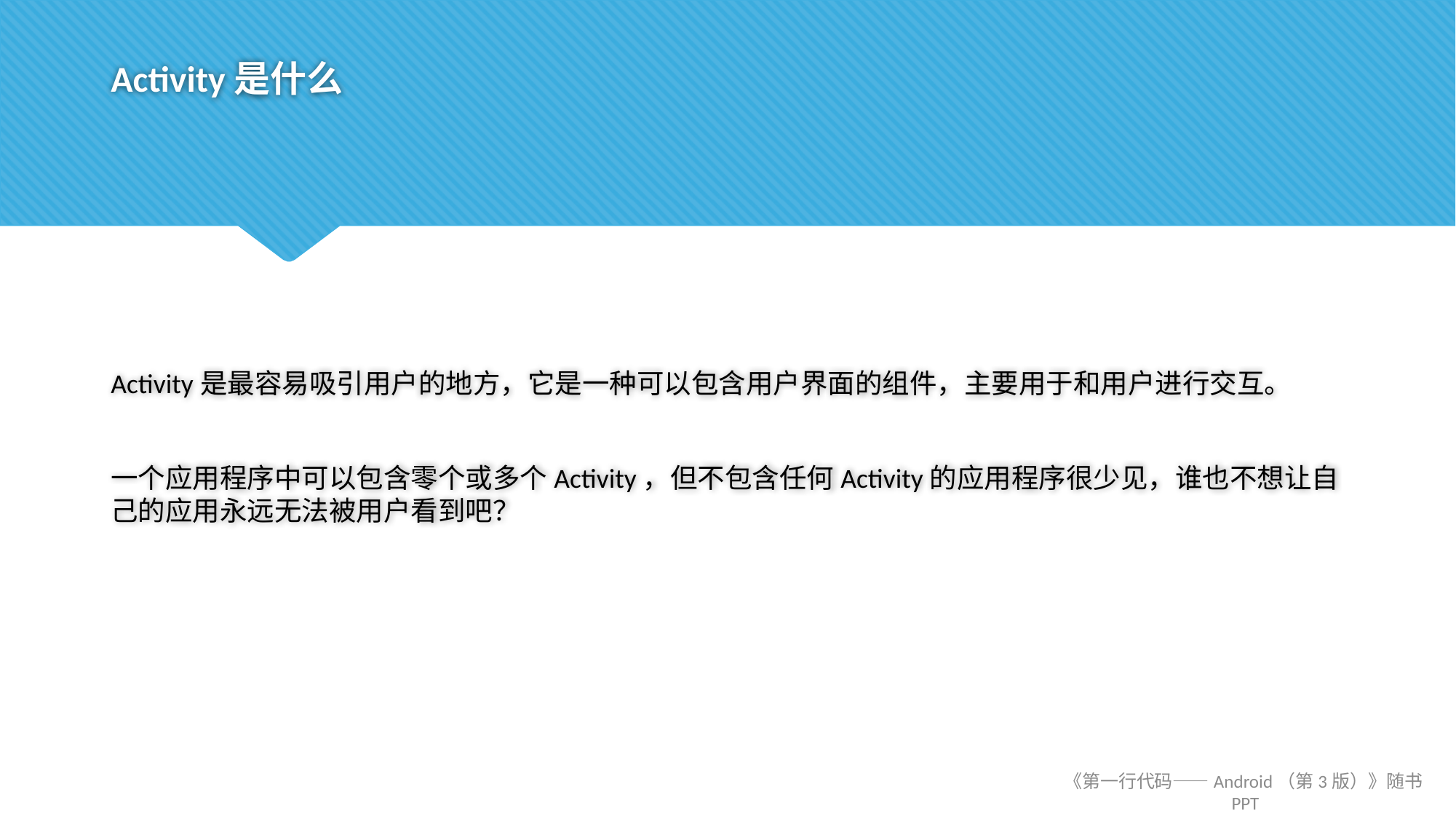

# Activity是什么
Activity是最容易吸引用户的地方，它是一种可以包含用户界面的组件，主要用于和用户进行交互。

一个应用程序中可以包含零个或多个Activity，但不包含任何Activity的应用程序很少见，谁也不想让自己的应用永远无法被用户看到吧？